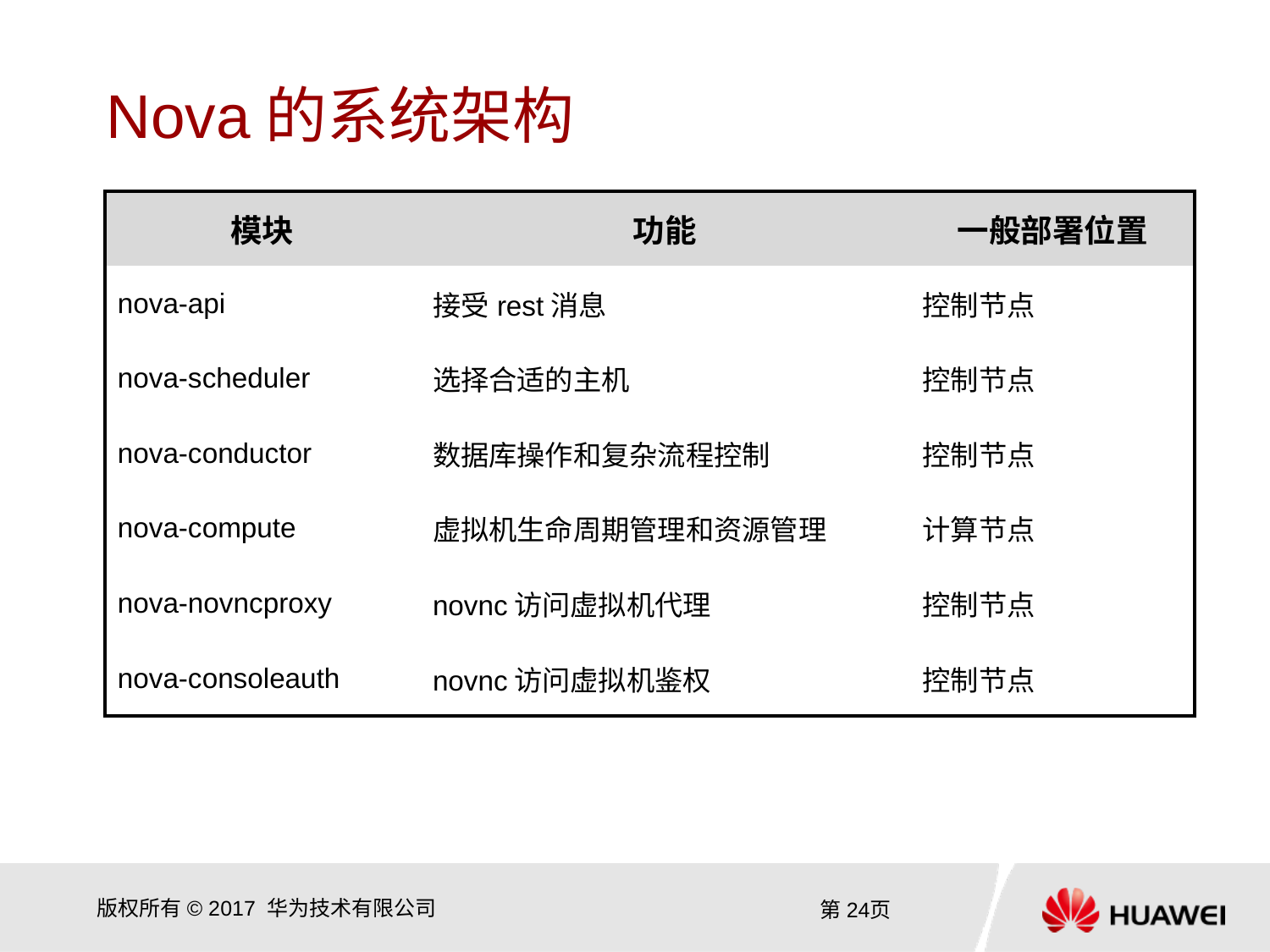

# Nova的系统架构
| 模块 | 功能 | 一般部署位置 |
| --- | --- | --- |
| nova-api | 接受rest消息 | 控制节点 |
| nova-scheduler | 选择合适的主机 | 控制节点 |
| nova-conductor | 数据库操作和复杂流程控制 | 控制节点 |
| nova-compute | 虚拟机生命周期管理和资源管理 | 计算节点 |
| nova-novncproxy | novnc访问虚拟机代理 | 控制节点 |
| nova-consoleauth | novnc访问虚拟机鉴权 | 控制节点 |